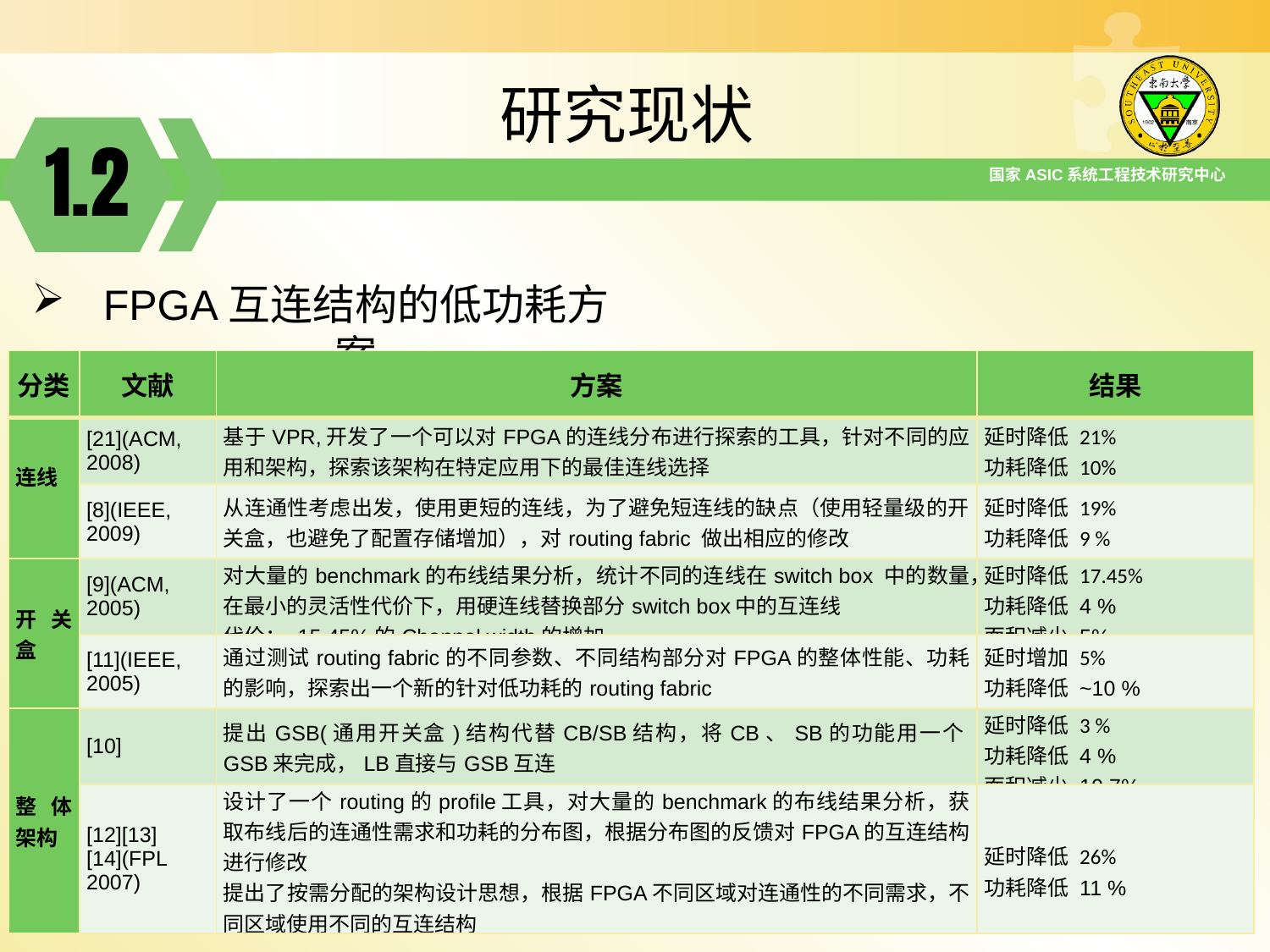

研究现状
1.2

国家ASIC系统工程技术研究中心
FPGA互连结构的低功耗方案
| 分类 | 文献 | 方案 | 结果 |
| --- | --- | --- | --- |
| 连线 | [21](ACM, 2008) | 基于VPR,开发了一个可以对FPGA的连线分布进行探索的工具，针对不同的应用和架构，探索该架构在特定应用下的最佳连线选择 | 延时降低 21% 功耗降低 10% |
|  | [8](IEEE, 2009) | 从连通性考虑出发，使用更短的连线，为了避免短连线的缺点（使用轻量级的开关盒，也避免了配置存储增加），对routing fabric 做出相应的修改 | 延时降低 19% 功耗降低 9 % |
| 开关盒 | [9](ACM, 2005) | 对大量的benchmark的布线结果分析，统计不同的连线在switch box 中的数量，在最小的灵活性代价下，用硬连线替换部分switch box中的互连线 代价： 15.45%的Channel width的增加 | 延时降低 17.45% 功耗降低 4 % 面积减少 5% |
|  | [11](IEEE, 2005) | 通过测试routing fabric的不同参数、不同结构部分对FPGA的整体性能、功耗的影响，探索出一个新的针对低功耗的routing fabric | 延时增加 5% 功耗降低 ~10 % |
| 整体架构 | [10] | 提出GSB(通用开关盒)结构代替CB/SB结构，将CB、SB的功能用一个GSB来完成，LB直接与GSB互连 | 延时降低 3 % 功耗降低 4 % 面积减少 10.7% |
|  | [12][13] [14](FPL 2007) | 设计了一个routing的profile工具，对大量的benchmark的布线结果分析，获取布线后的连通性需求和功耗的分布图，根据分布图的反馈对FPGA的互连结构进行修改 提出了按需分配的架构设计思想，根据FPGA不同区域对连通性的不同需求，不同区域使用不同的互连结构 | 延时降低 26% 功耗降低 11 % |